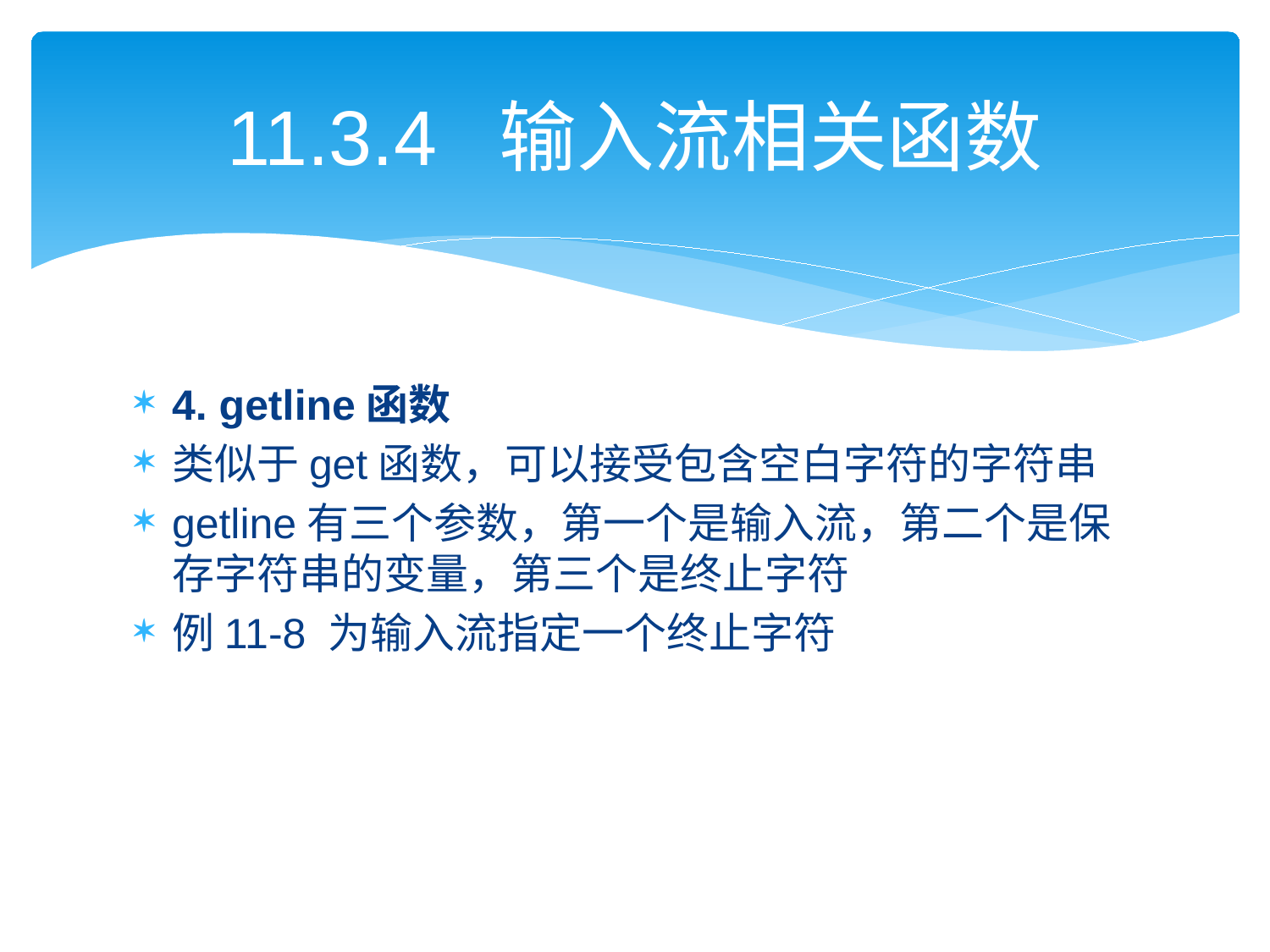

# 11.3.4  输入流相关函数
4. getline函数
类似于get函数，可以接受包含空白字符的字符串
getline有三个参数，第一个是输入流，第二个是保存字符串的变量，第三个是终止字符
例11-8 为输入流指定一个终止字符